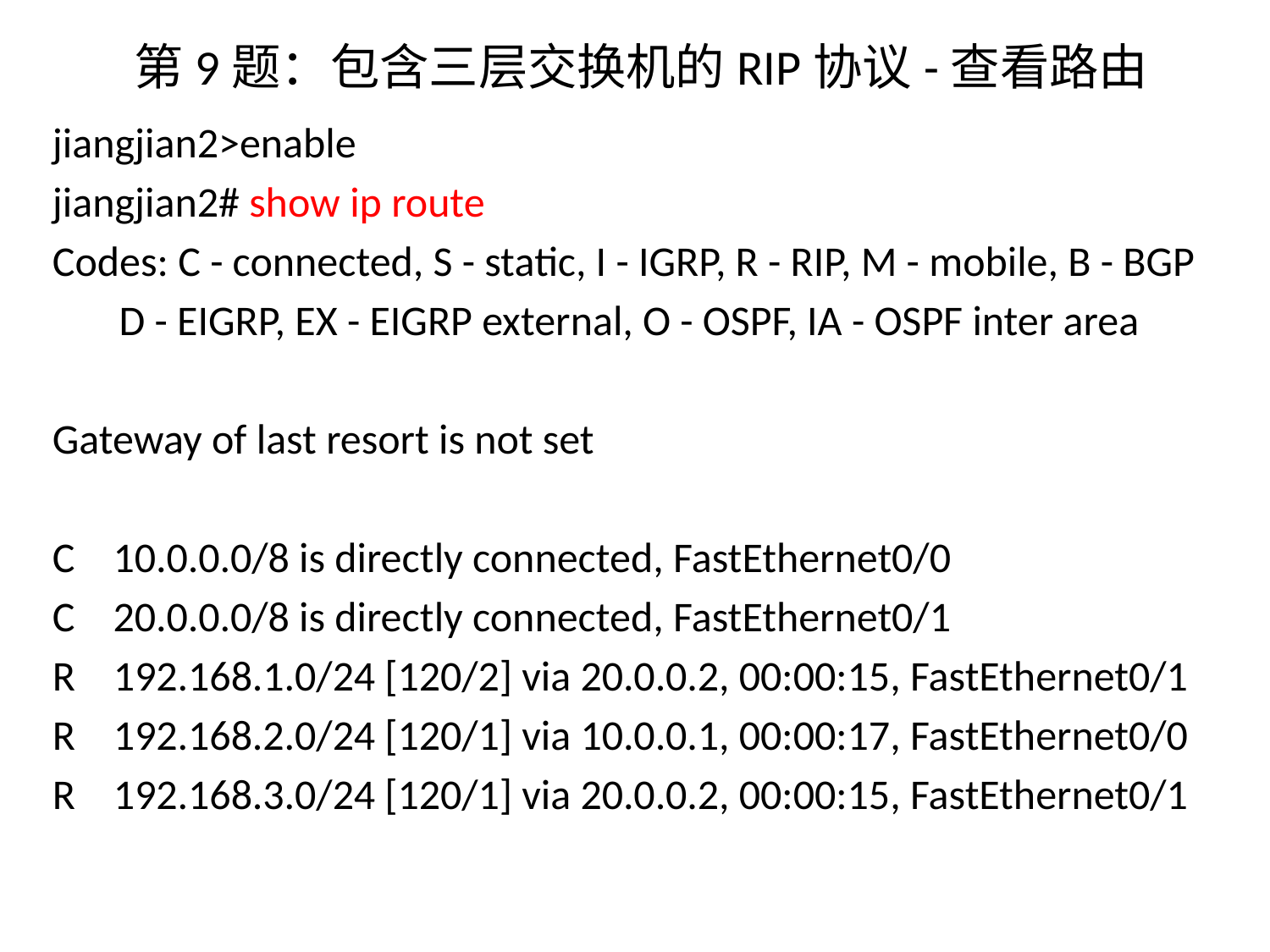

# 第9题：包含三层交换机的RIP协议-查看路由
jiangjian2>enable
jiangjian2# show ip route
Codes: C - connected, S - static, I - IGRP, R - RIP, M - mobile, B - BGP
       D - EIGRP, EX - EIGRP external, O - OSPF, IA - OSPF inter area

Gateway of last resort is not set

C    10.0.0.0/8 is directly connected, FastEthernet0/0
C    20.0.0.0/8 is directly connected, FastEthernet0/1
R    192.168.1.0/24 [120/2] via 20.0.0.2, 00:00:15, FastEthernet0/1
R    192.168.2.0/24 [120/1] via 10.0.0.1, 00:00:17, FastEthernet0/0
R    192.168.3.0/24 [120/1] via 20.0.0.2, 00:00:15, FastEthernet0/1